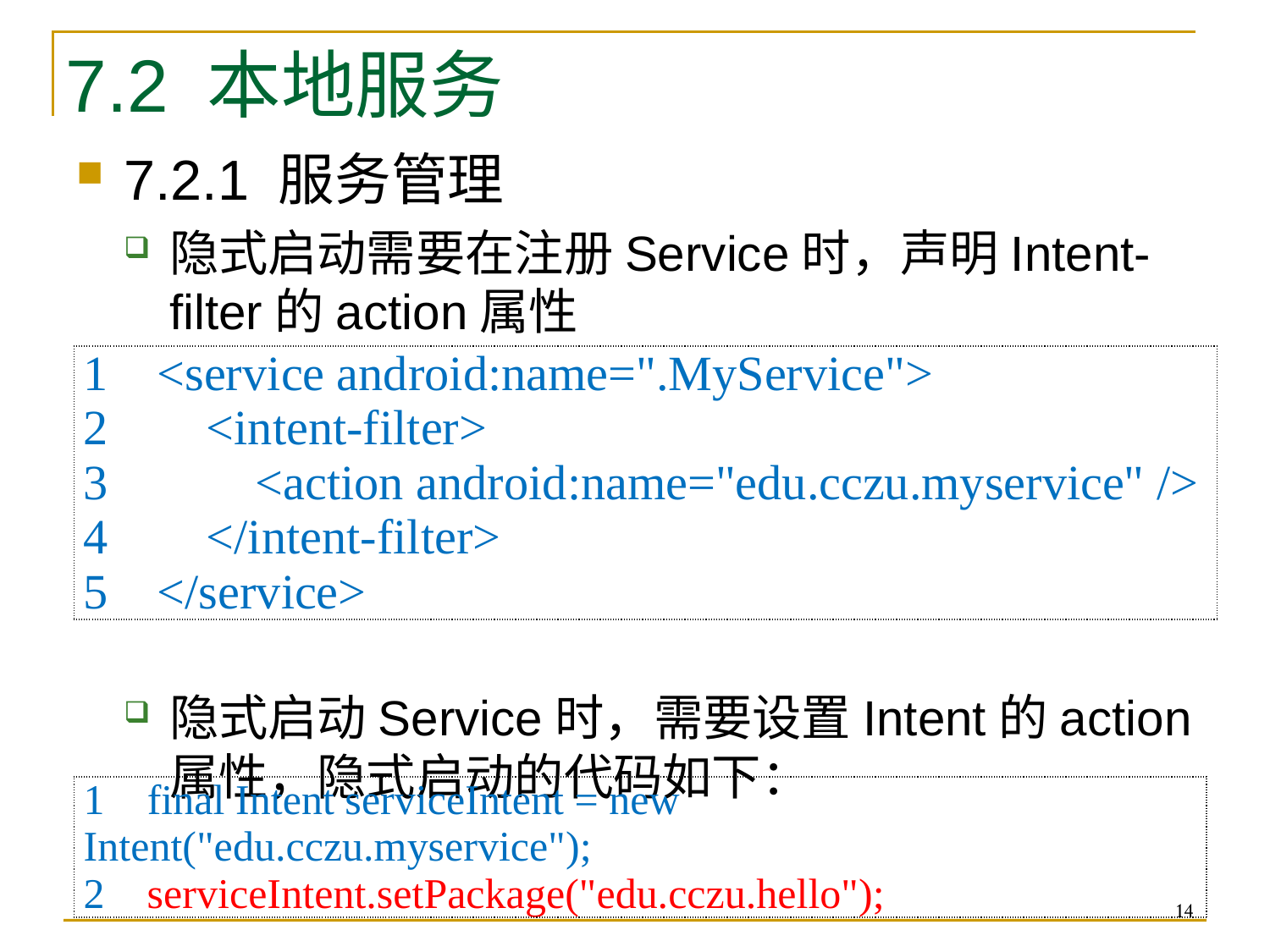

7.2 本地服务
7.2.1 服务管理
隐式启动需要在注册Service时，声明Intent-filter的action属性

隐式启动Service时，需要设置Intent的action属性，隐式启动的代码如下：

| 1 <service android:name=".MyService"> 2 <intent-filter> 3 <action android:name="edu.cczu.myservice" /> 4 </intent-filter> 5 </service> |
| --- |
| 1 final Intent serviceIntent = new Intent("edu.cczu.myservice"); 2 serviceIntent.setPackage("edu.cczu.hello"); |
| --- |
14